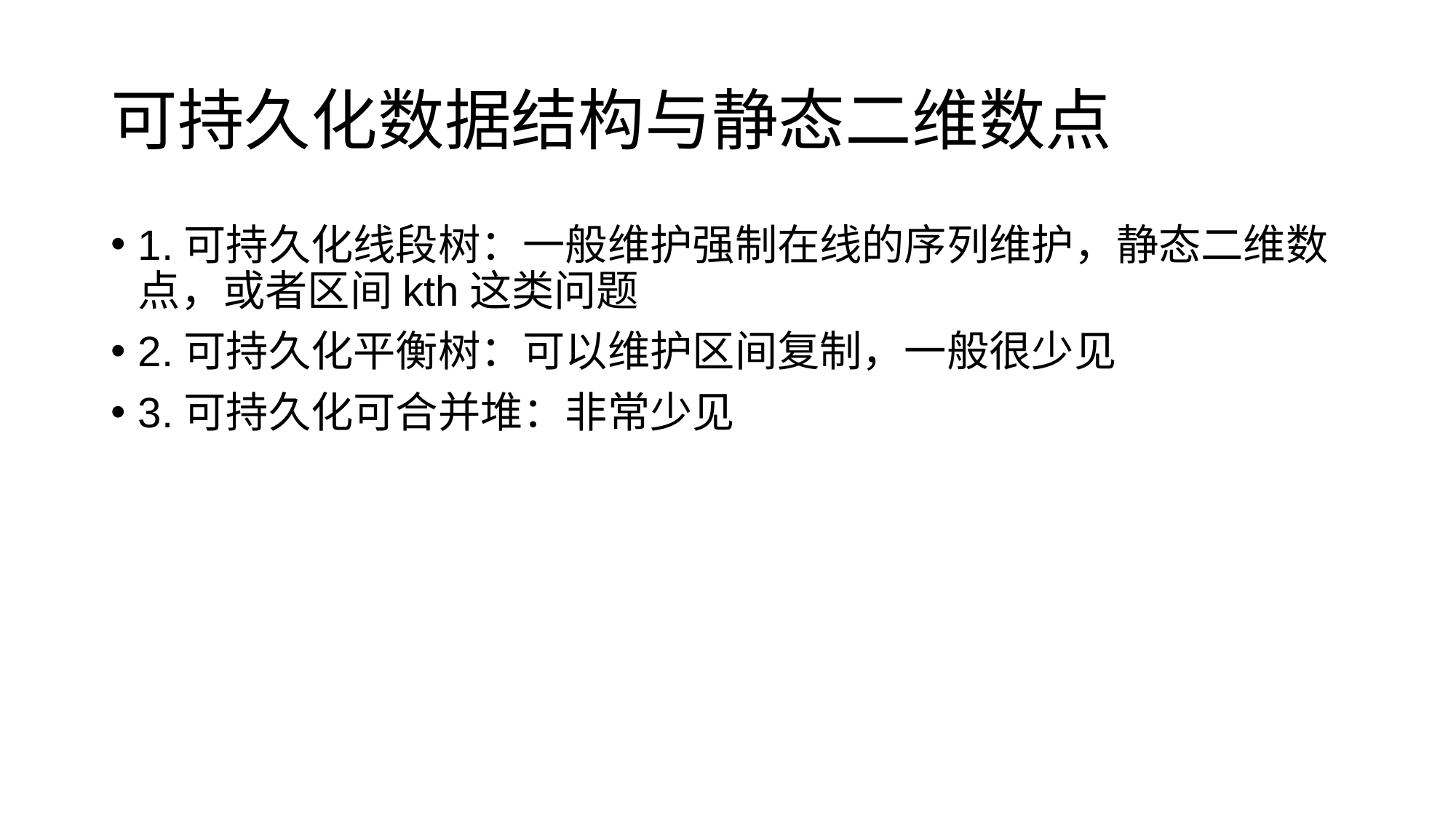

# 可持久化数据结构与静态二维数点
1.可持久化线段树：一般维护强制在线的序列维护，静态二维数点，或者区间kth这类问题
2.可持久化平衡树：可以维护区间复制，一般很少见
3.可持久化可合并堆：非常少见